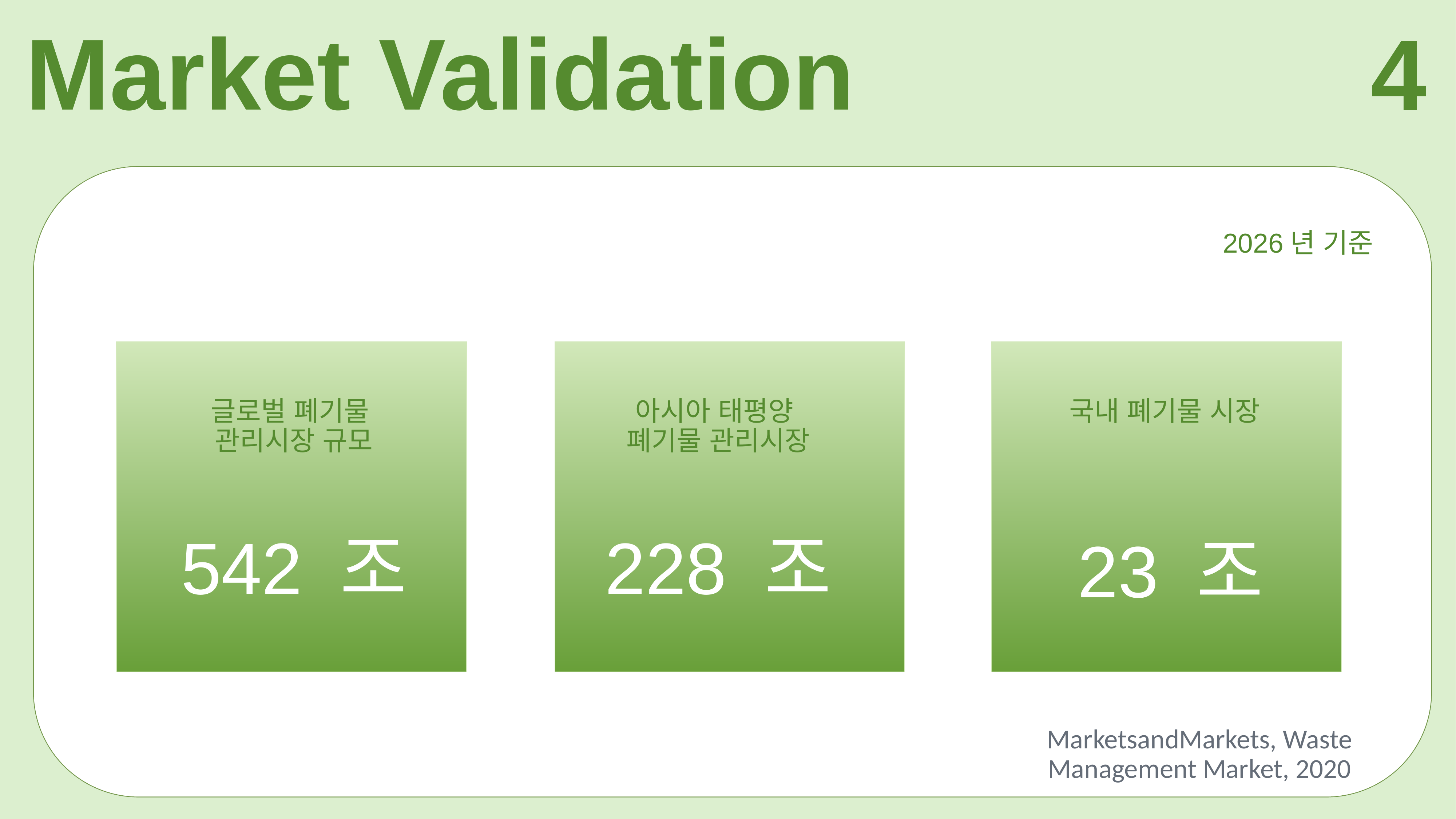

Market Validation
4
MarketsandMarkets, Waste Management Market, 2020
2026년 기준

국내 폐기물 시장
글로벌 폐기물
관리시장 규모
아시아 태평양
폐기물 관리시장
542 조
228 조
23 조
MarketsandMarkets, Waste Management Market, 2020